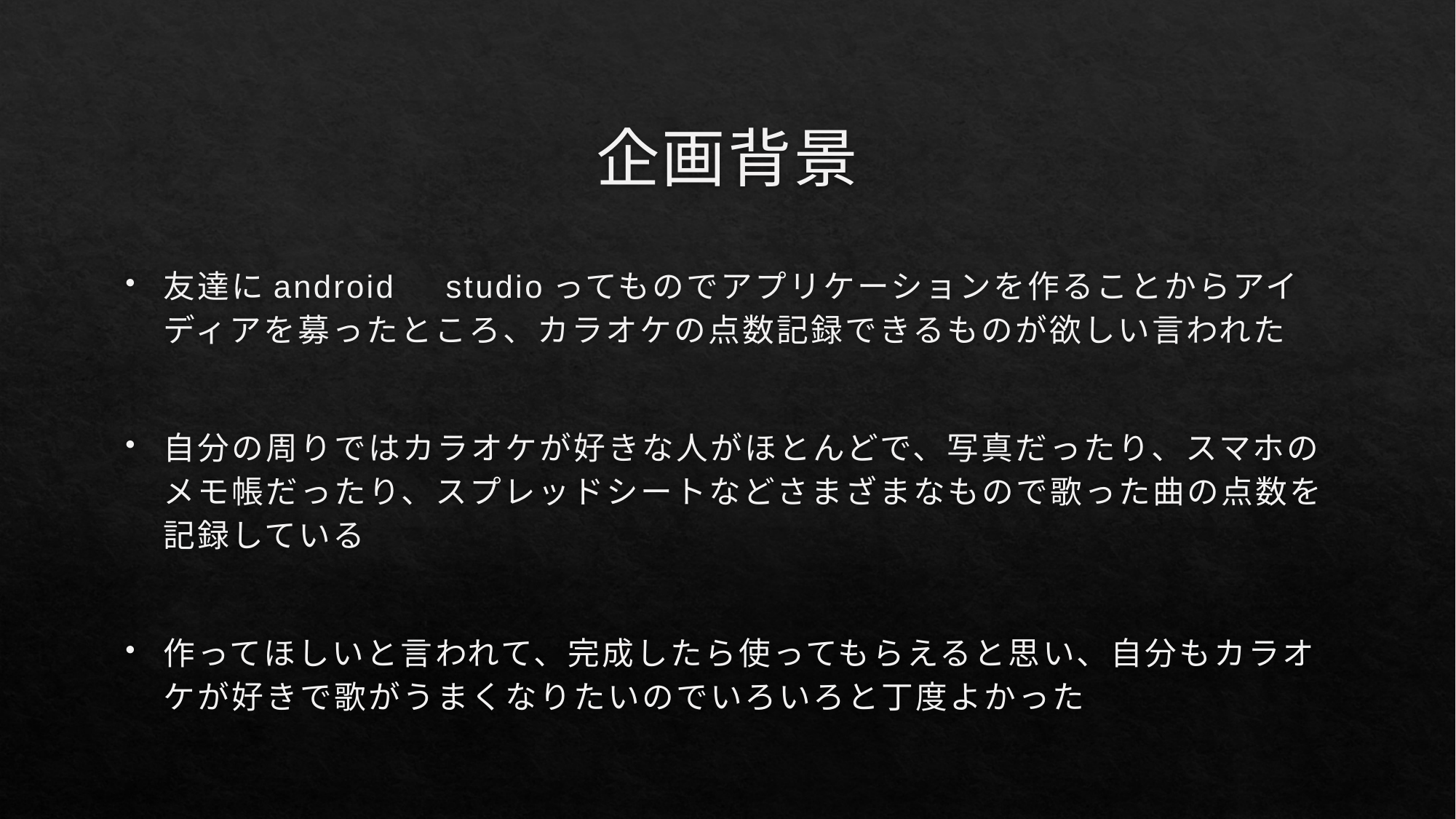

# 企画背景
友達にandroid　studioってものでアプリケーションを作ることからアイディアを募ったところ、カラオケの点数記録できるものが欲しい言われた

自分の周りではカラオケが好きな人がほとんどで、写真だったり、スマホのメモ帳だったり、スプレッドシートなどさまざまなもので歌った曲の点数を記録している

作ってほしいと言われて、完成したら使ってもらえると思い、自分もカラオケが好きで歌がうまくなりたいのでいろいろと丁度よかった